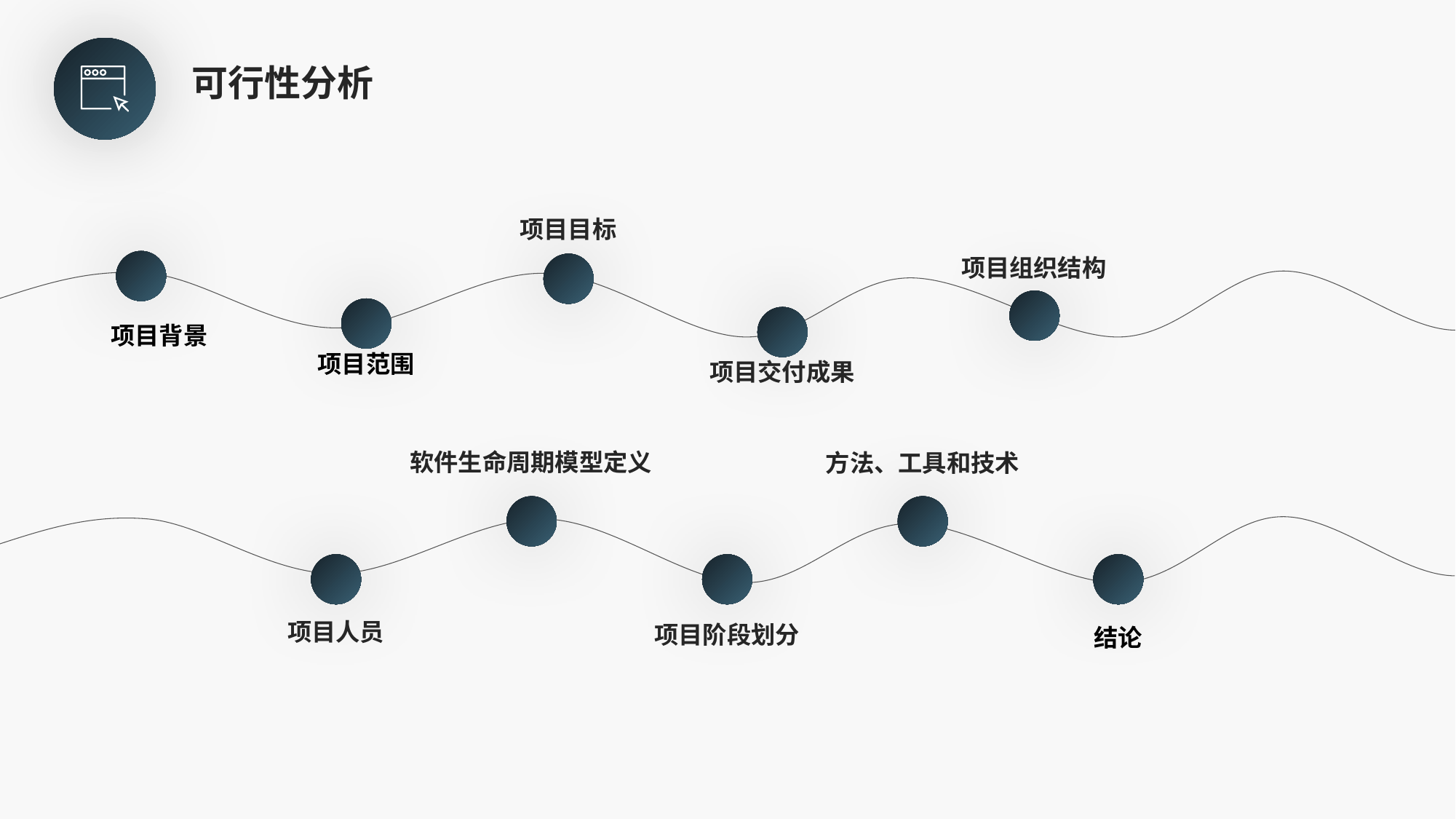

可行性分析

项目目标
项目组织结构

项目背景
项目范围
项目交付成果
软件生命周期模型定义
方法、工具和技术

项目人员
结论
项目阶段划分